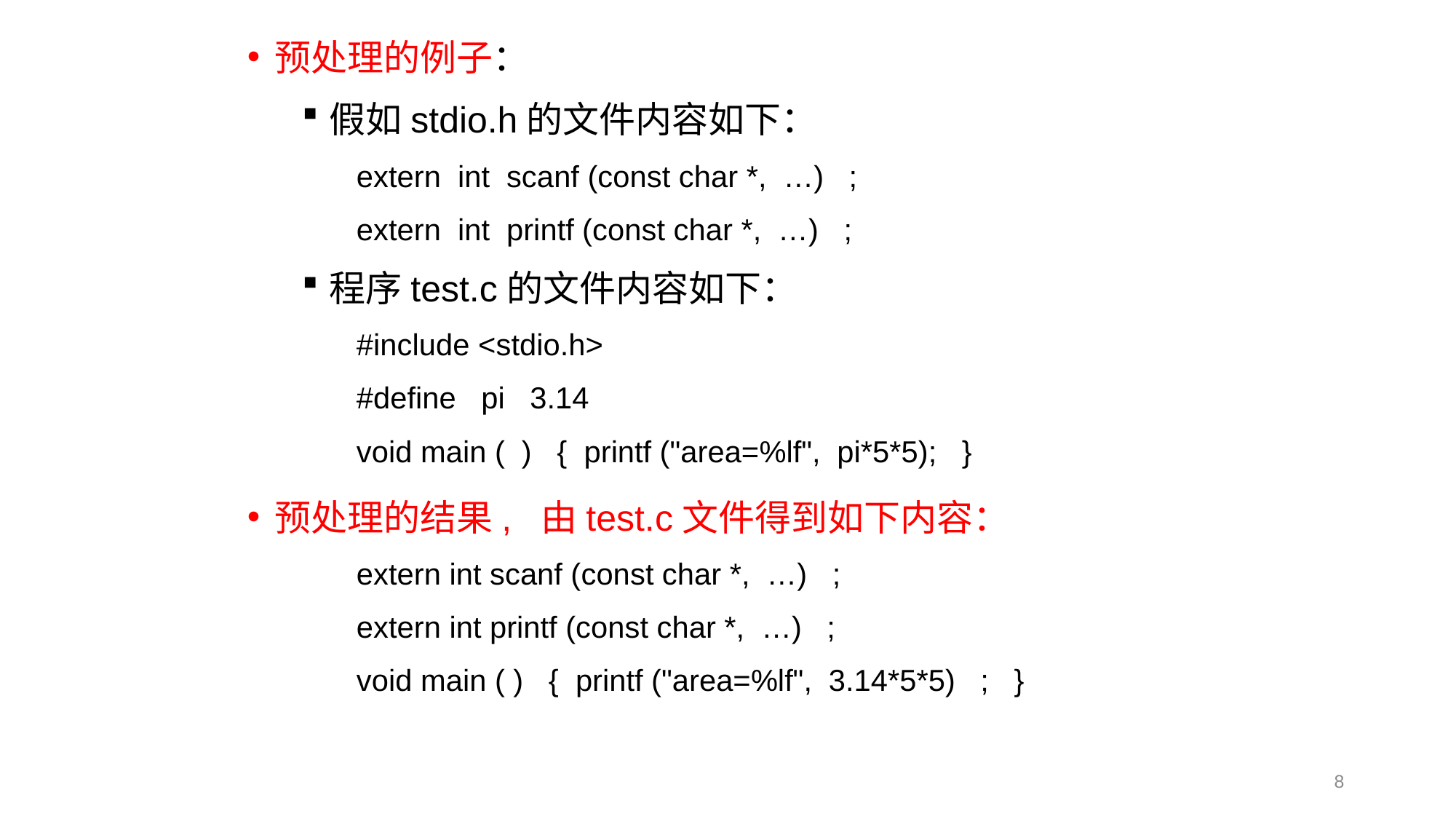

预处理的例子：
假如stdio.h的文件内容如下：
extern  int  scanf (const char *,  …)   ;
extern  int  printf (const char *,  …)   ;
程序test.c的文件内容如下：
#include <stdio.h>
#define   pi   3.14
void main (  )   {  printf ("area=%lf",  pi*5*5);   }
预处理的结果,  由test.c文件得到如下内容：
extern int scanf (const char *,  …)   ;
extern int printf (const char *,  …)   ;
void main ( )   {  printf ("area=%lf",  3.14*5*5)   ;   }
8